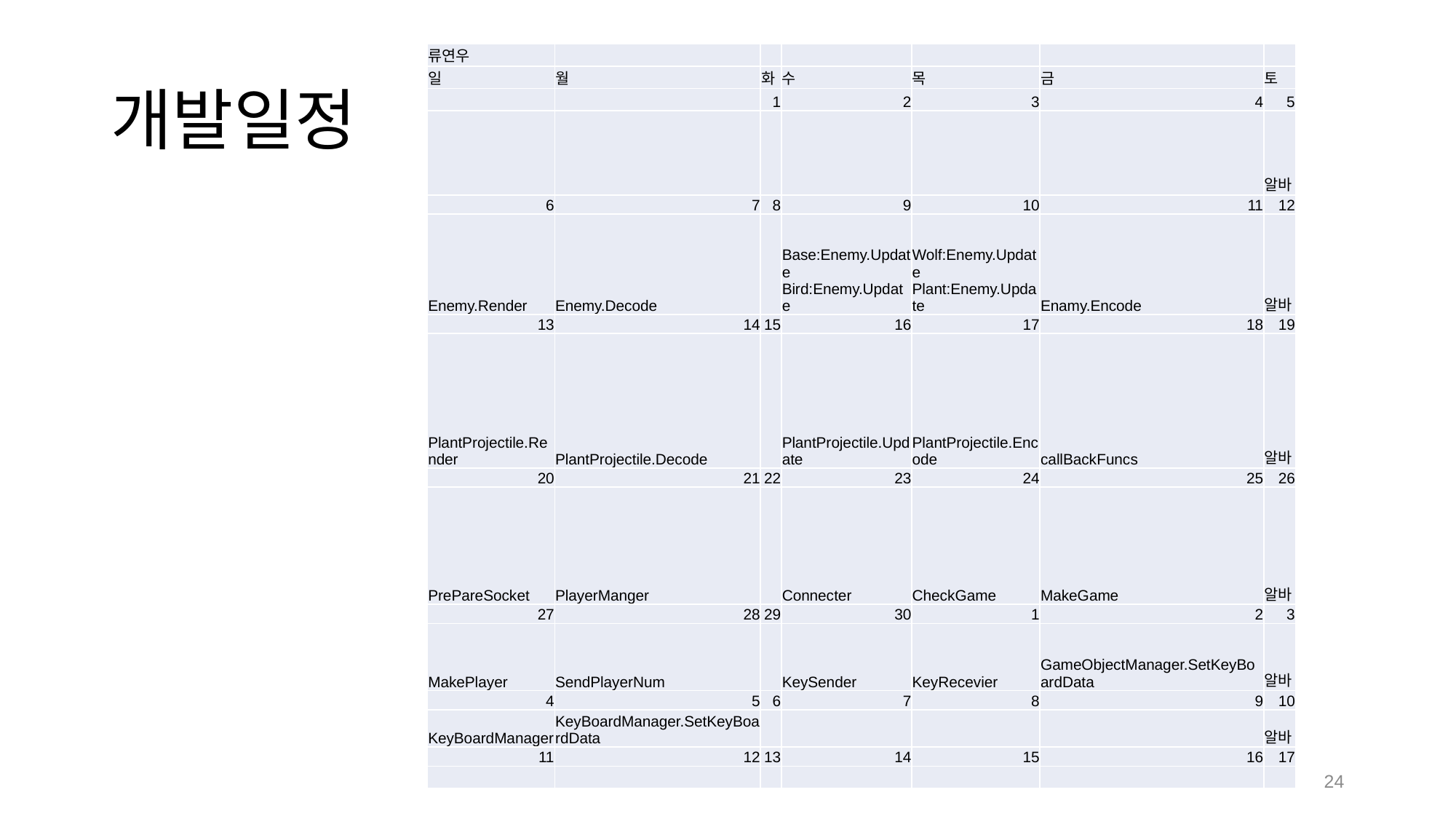

# 개발일정
| 류연우 |  |  |  |  |  |  |
| --- | --- | --- | --- | --- | --- | --- |
| 일 | 월 | 화 | 수 | 목 | 금 | 토 |
|  |  | 1 | 2 | 3 | 4 | 5 |
|  |  |  |  |  |  | 알바 |
| 6 | 7 | 8 | 9 | 10 | 11 | 12 |
| Enemy.Render | Enemy.Decode |  | Base:Enemy.Update Bird:Enemy.Update | Wolf:Enemy.Update Plant:Enemy.Update | Enamy.Encode | 알바 |
| 13 | 14 | 15 | 16 | 17 | 18 | 19 |
| PlantProjectile.Render | PlantProjectile.Decode |  | PlantProjectile.Update | PlantProjectile.Encode | callBackFuncs | 알바 |
| 20 | 21 | 22 | 23 | 24 | 25 | 26 |
| PrePareSocket | PlayerManger |  | Connecter | CheckGame | MakeGame | 알바 |
| 27 | 28 | 29 | 30 | 1 | 2 | 3 |
| MakePlayer | SendPlayerNum |  | KeySender | KeyRecevier | GameObjectManager.SetKeyBoardData | 알바 |
| 4 | 5 | 6 | 7 | 8 | 9 | 10 |
| KeyBoardManager | KeyBoardManager.SetKeyBoardData |  |  |  |  | 알바 |
| 11 | 12 | 13 | 14 | 15 | 16 | 17 |
|  |  |  |  |  |  |  |
24